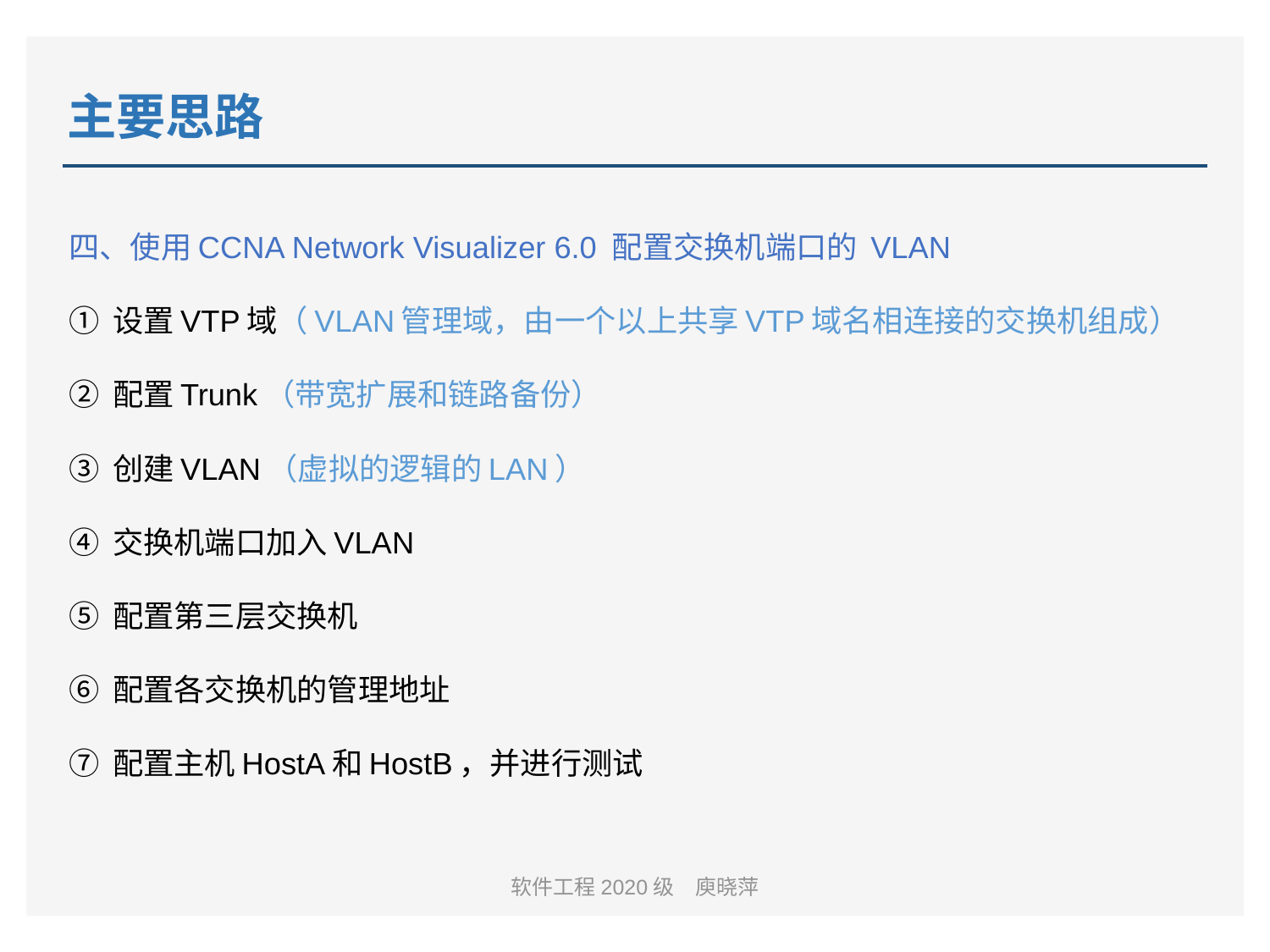

# 主要思路
四、使用CCNA Network Visualizer 6.0 配置交换机端口的 VLAN
① 设置VTP域（VLAN管理域，由一个以上共享VTP域名相连接的交换机组成）
② 配置Trunk（带宽扩展和链路备份）
③ 创建VLAN（虚拟的逻辑的LAN）
④ 交换机端口加入VLAN
⑤ 配置第三层交换机
⑥ 配置各交换机的管理地址
⑦ 配置主机HostA和HostB，并进行测试

软件工程2020级　庾晓萍
9